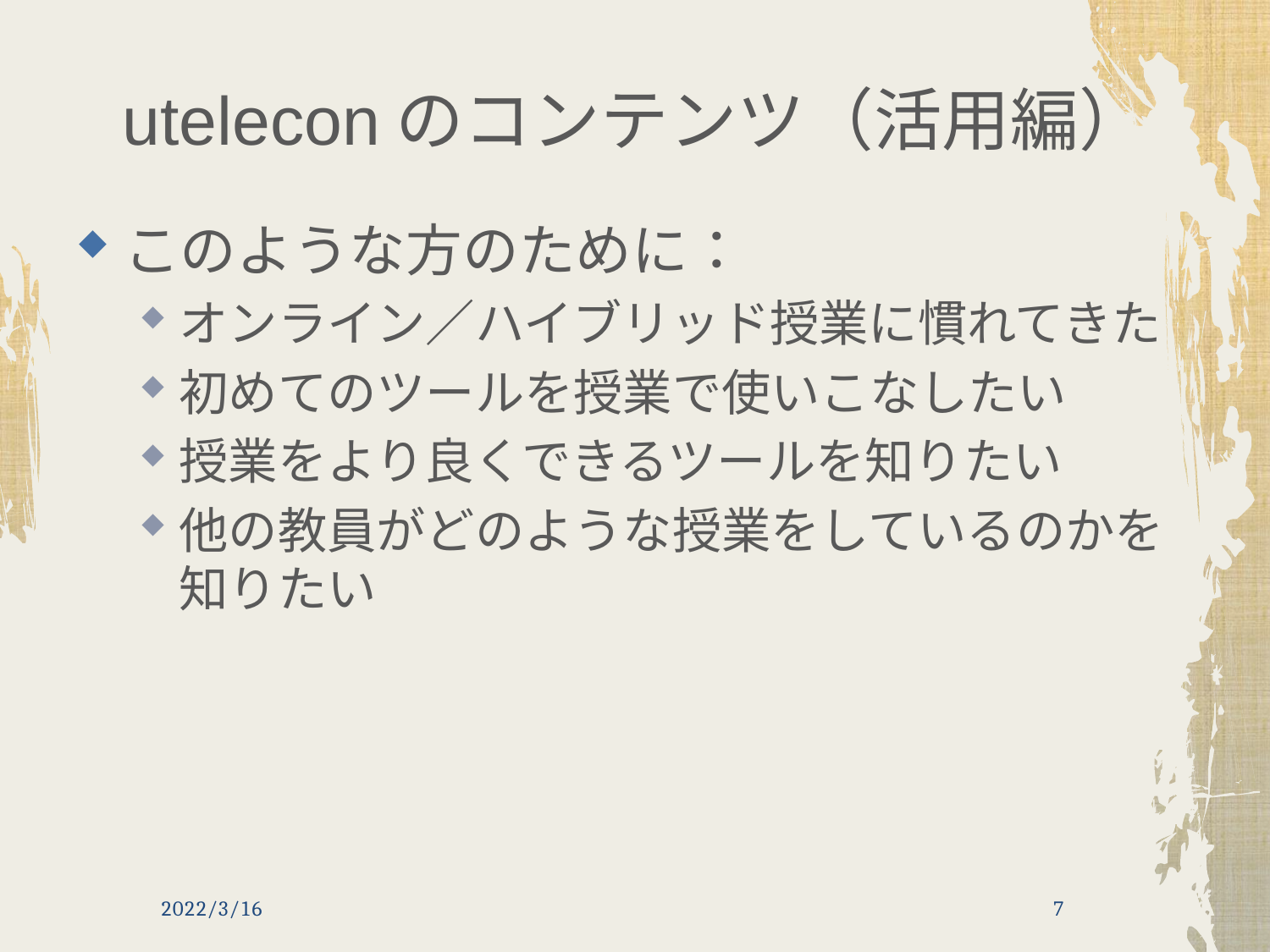

# uteleconのコンテンツ（活用編）
このような方のために：
オンライン／ハイブリッド授業に慣れてきた
初めてのツールを授業で使いこなしたい
授業をより良くできるツールを知りたい
他の教員がどのような授業をしているのかを知りたい

2022/3/16
7